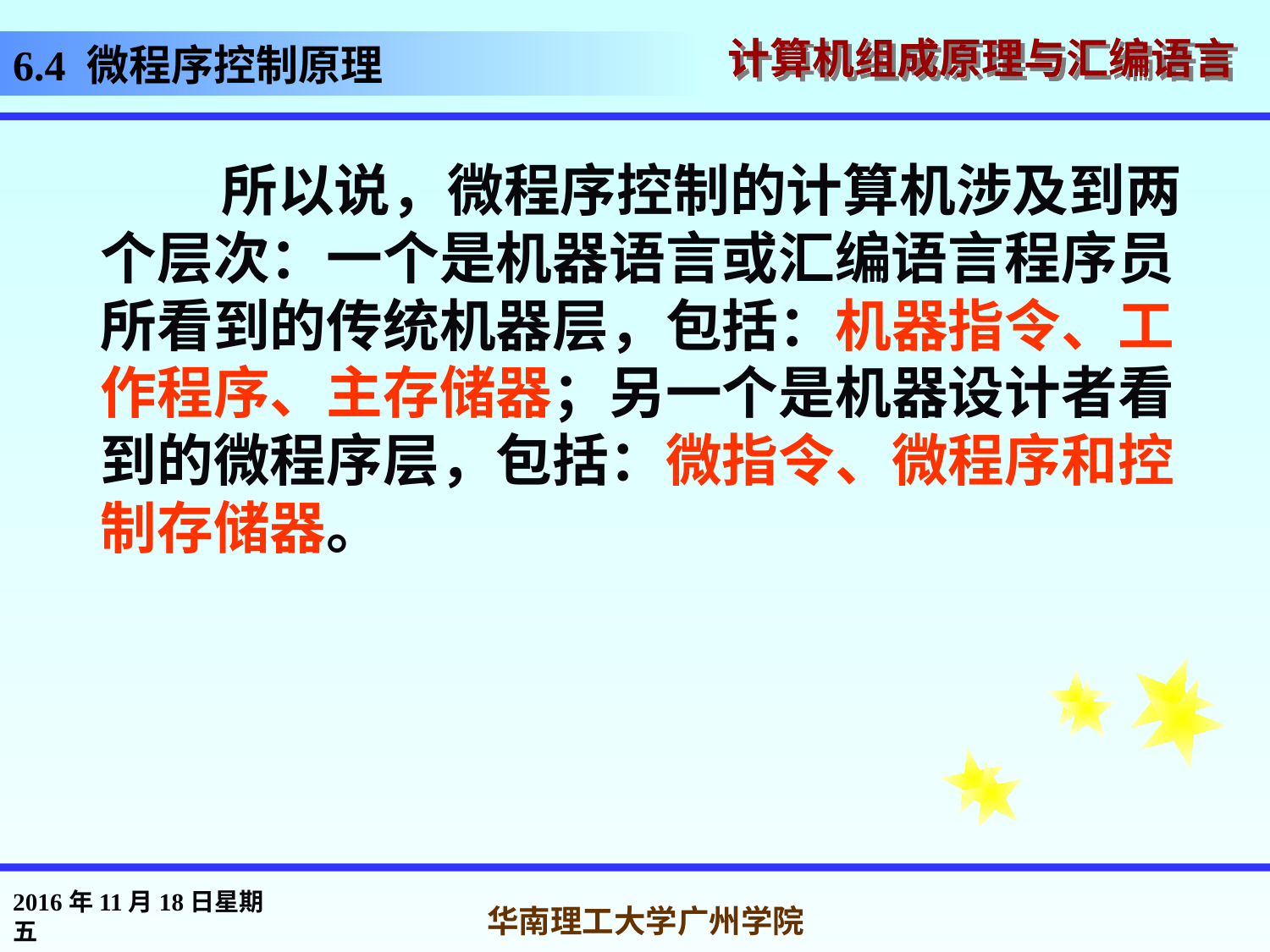

# 6.4 微程序控制原理
            所以说，微程序控制的计算机涉及到两个层次：一个是机器语言或汇编语言程序员所看到的传统机器层，包括：机器指令、工作程序、主存储器；另一个是机器设计者看到的微程序层，包括：微指令、微程序和控制存储器。
2016年11月18日星期五
华南理工大学广州学院